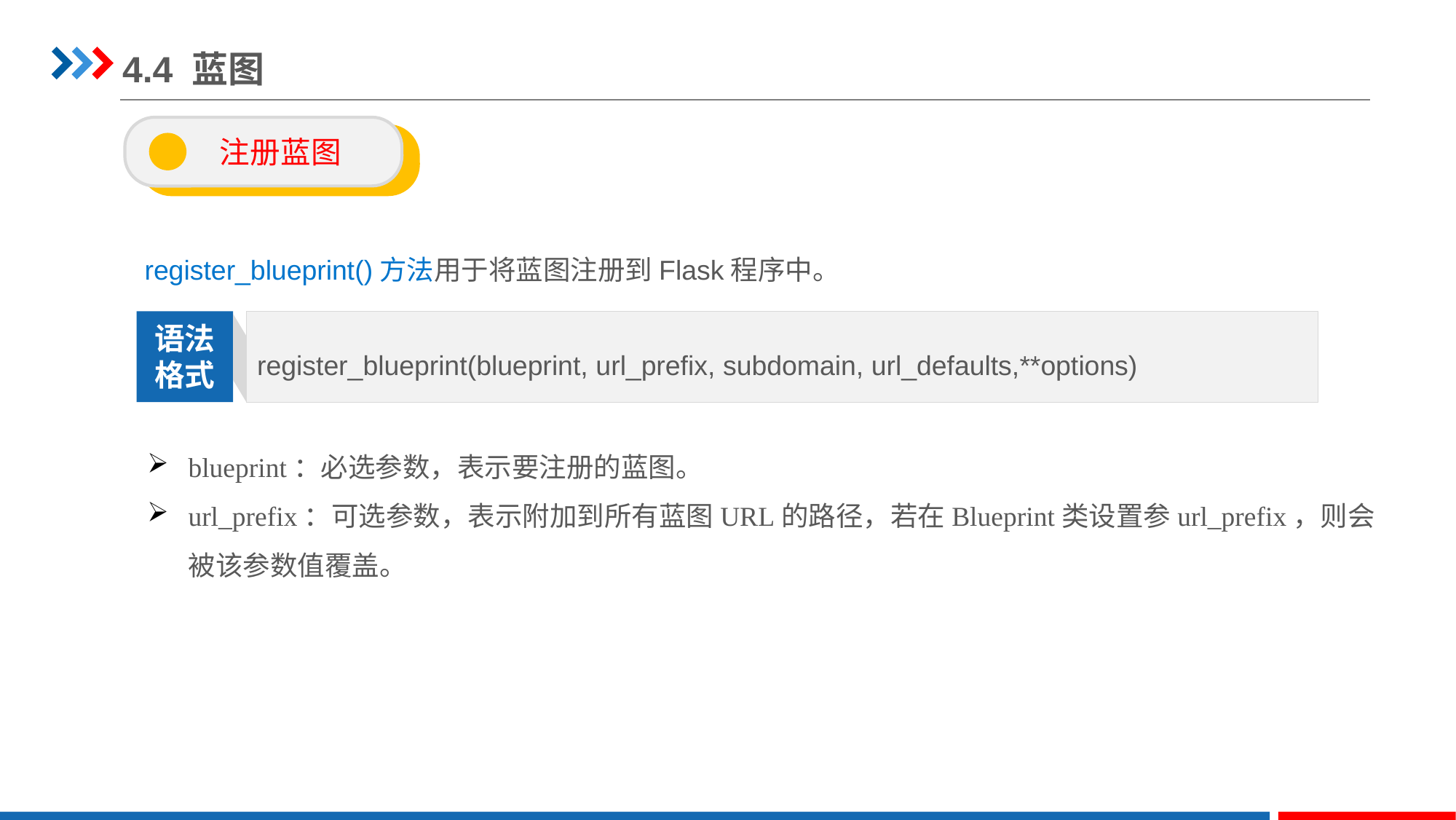

4.4 蓝图
    注册蓝图

register_blueprint()方法用于将蓝图注册到Flask程序中。

register_blueprint(blueprint, url_prefix, subdomain, url_defaults,**options)

语法
格式
blueprint：必选参数，表示要注册的蓝图。
url_prefix：可选参数，表示附加到所有蓝图URL的路径，若在Blueprint类设置参url_prefix，则会被该参数值覆盖。